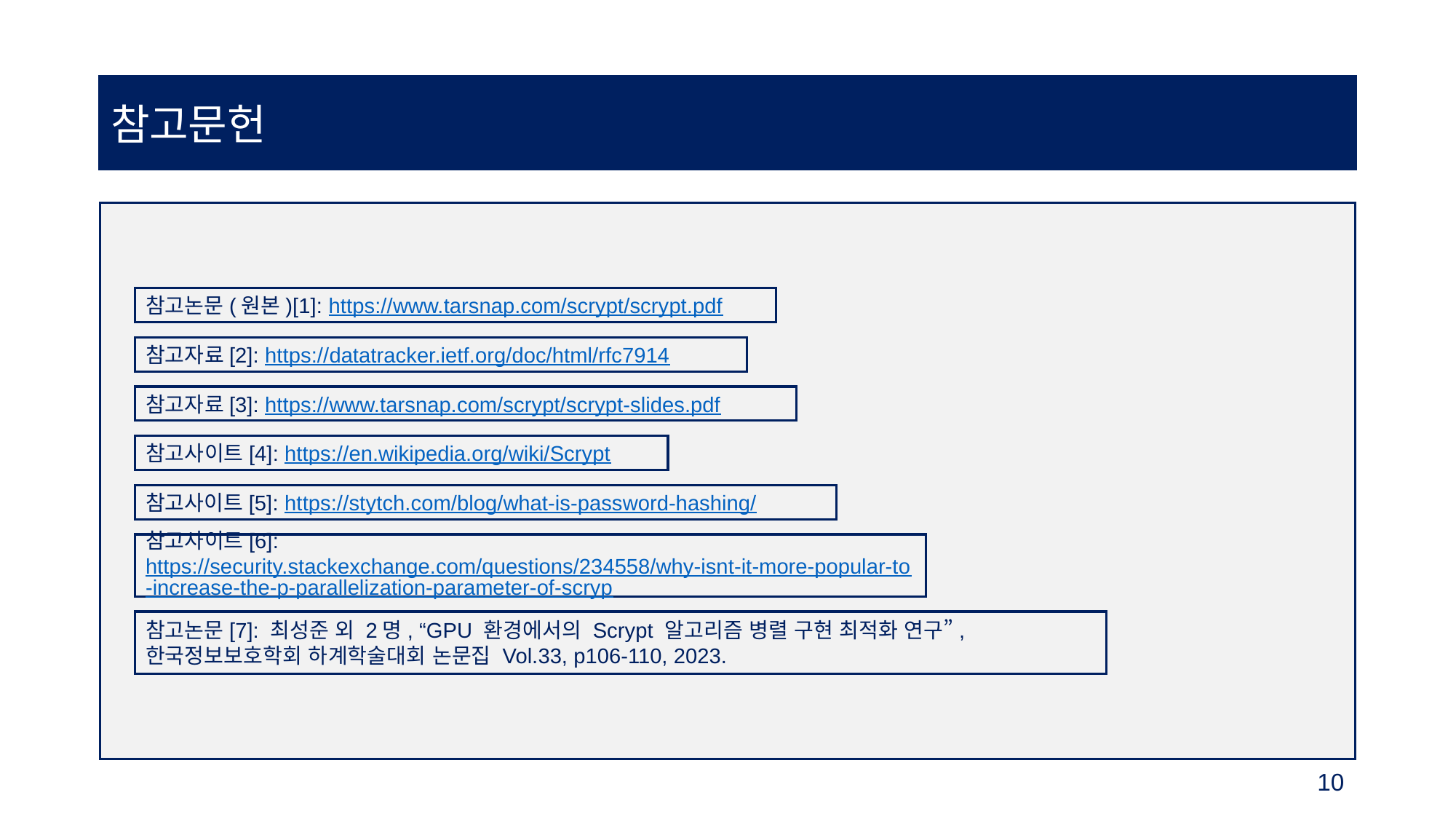

참고문헌

참고논문(원본)[1]: https://www.tarsnap.com/scrypt/scrypt.pdf
참고자료[2]: https://datatracker.ietf.org/doc/html/rfc7914
참고자료[3]: https://www.tarsnap.com/scrypt/scrypt-slides.pdf
참고사이트[4]: https://en.wikipedia.org/wiki/Scrypt
참고사이트[5]: https://stytch.com/blog/what-is-password-hashing/
참고사이트[6]: https://security.stackexchange.com/questions/234558/why-isnt-it-more-popular-to-increase-the-p-parallelization-parameter-of-scryp
참고논문[7]: 최성준 외 2명, “GPU 환경에서의 Scrypt 알고리즘 병렬 구현 최적화 연구”, 한국정보보호학회 하계학술대회 논문집 Vol.33, p106-110, 2023.
10